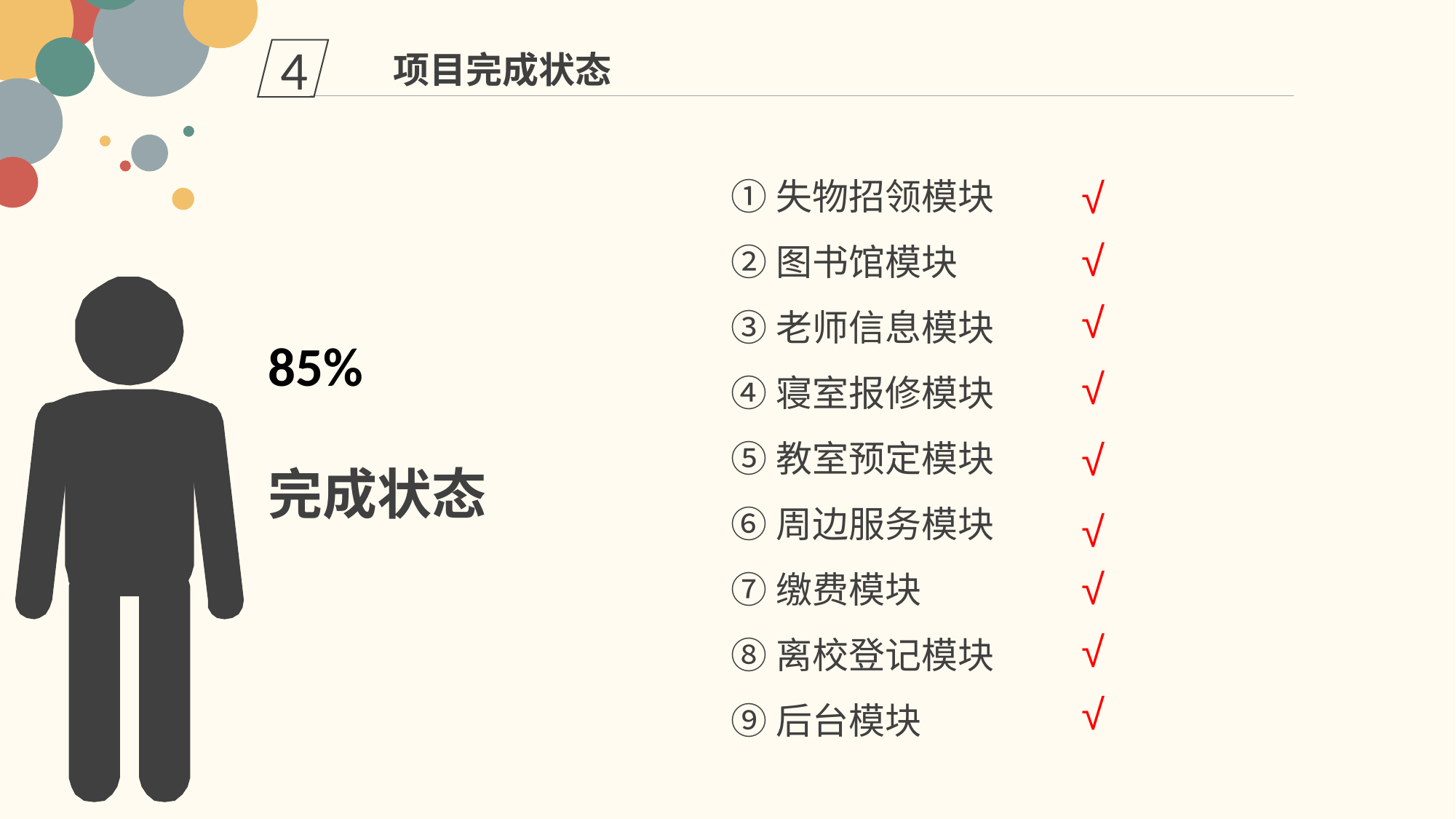

4
项目完成状态
①失物招领模块
②图书馆模块
③老师信息模块
④寝室报修模块
⑤教室预定模块
⑥周边服务模块
⑦缴费模块
⑧离校登记模块
⑨后台模块
√
√

√
85%
√
√
完成状态
√
√
√
√